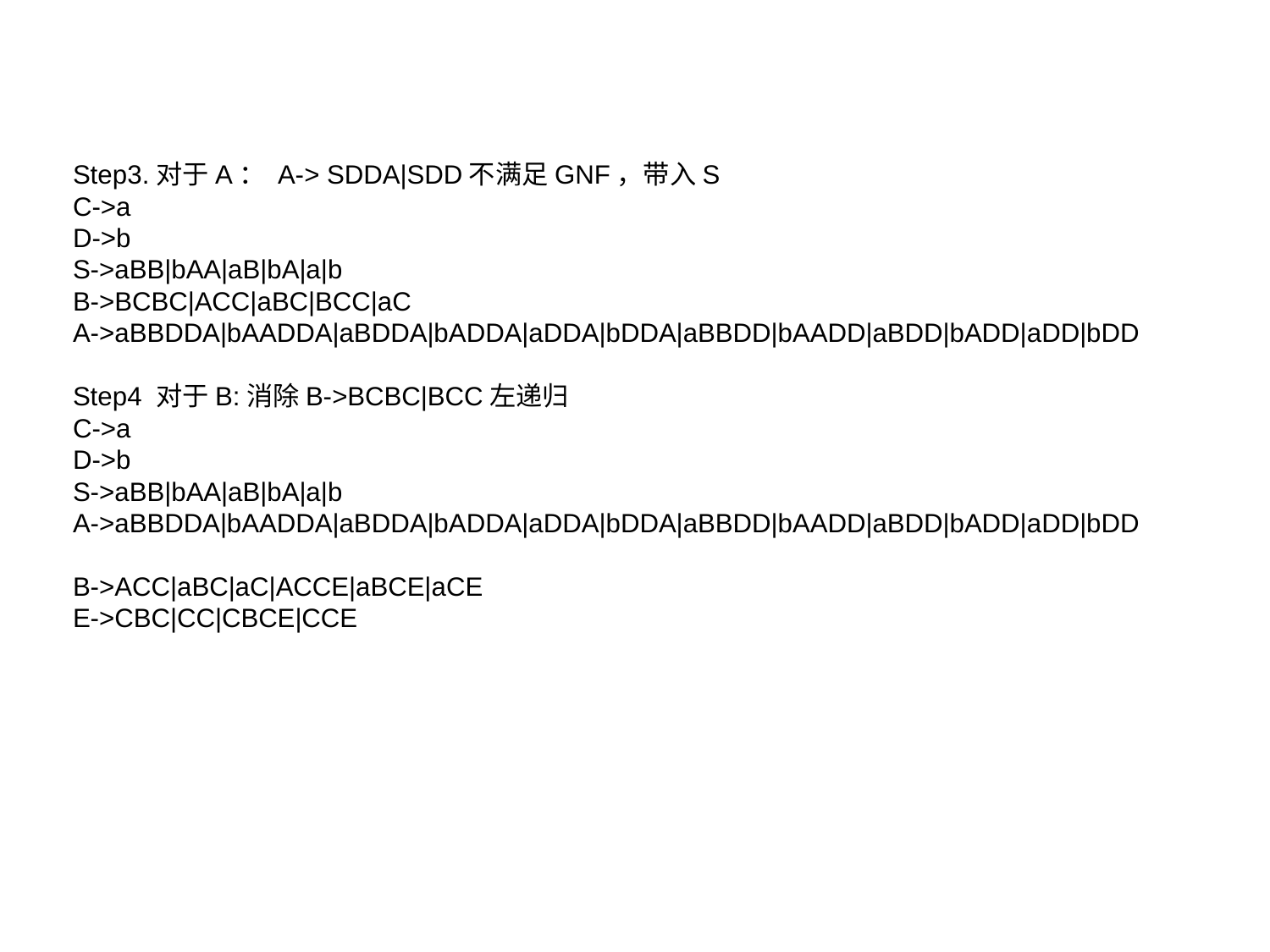

Step3.对于A： A-> SDDA|SDD不满足GNF，带入S
C->a
D->b
S->aBB|bAA|aB|bA|a|b
B->BCBC|ACC|aBC|BCC|aC
A->aBBDDA|bAADDA|aBDDA|bADDA|aDDA|bDDA|aBBDD|bAADD|aBDD|bADD|aDD|bDD

Step4 对于B:消除B->BCBC|BCC左递归
C->a
D->b
S->aBB|bAA|aB|bA|a|b
A->aBBDDA|bAADDA|aBDDA|bADDA|aDDA|bDDA|aBBDD|bAADD|aBDD|bADD|aDD|bDD

B->ACC|aBC|aC|ACCE|aBCE|aCE
E->CBC|CC|CBCE|CCE